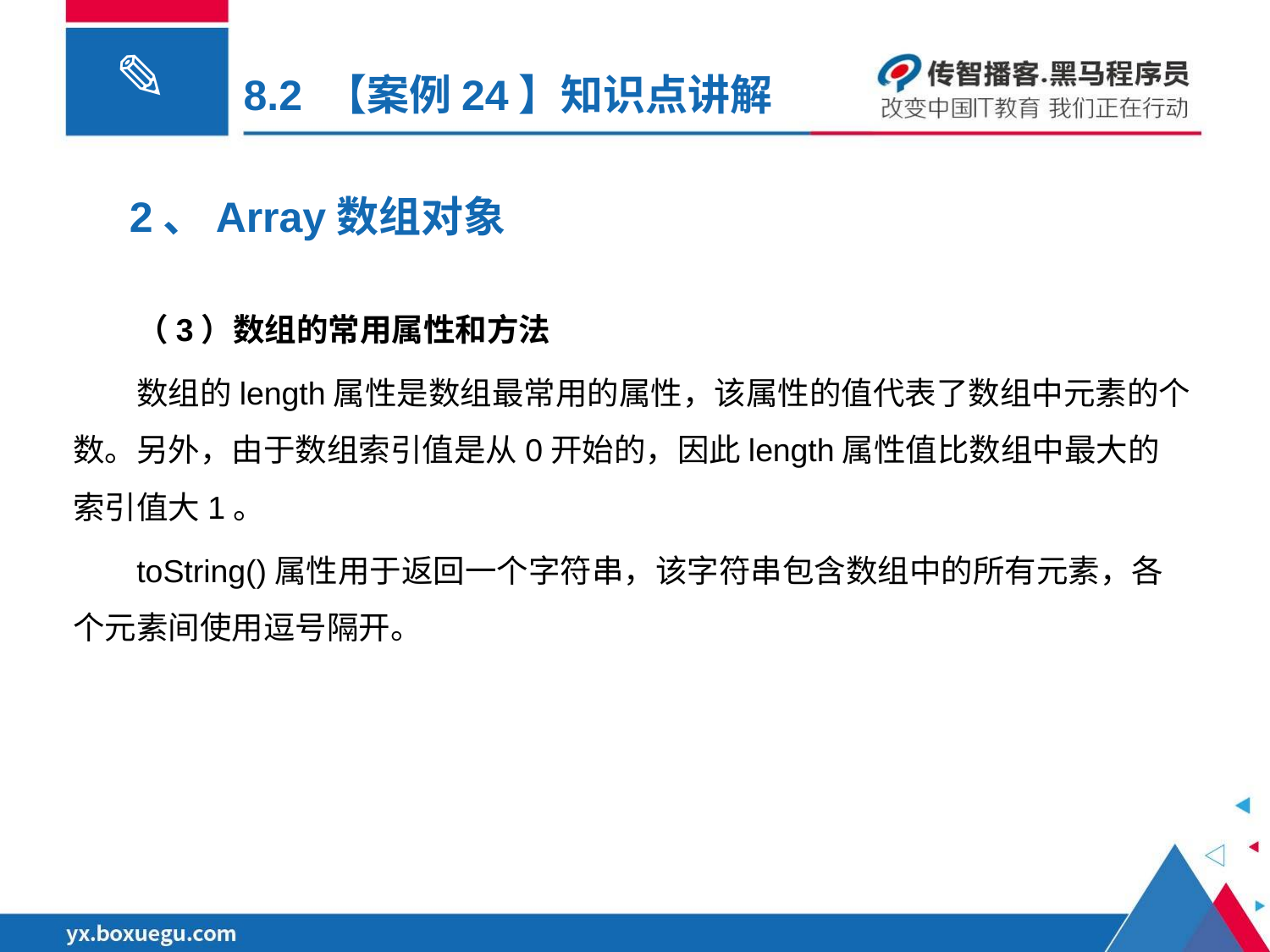

# 8.2 【案例24】知识点讲解
2、Array数组对象
（3）数组的常用属性和方法
数组的length属性是数组最常用的属性，该属性的值代表了数组中元素的个数。另外，由于数组索引值是从0开始的，因此length属性值比数组中最大的索引值大1。
toString()属性用于返回一个字符串，该字符串包含数组中的所有元素，各个元素间使用逗号隔开。